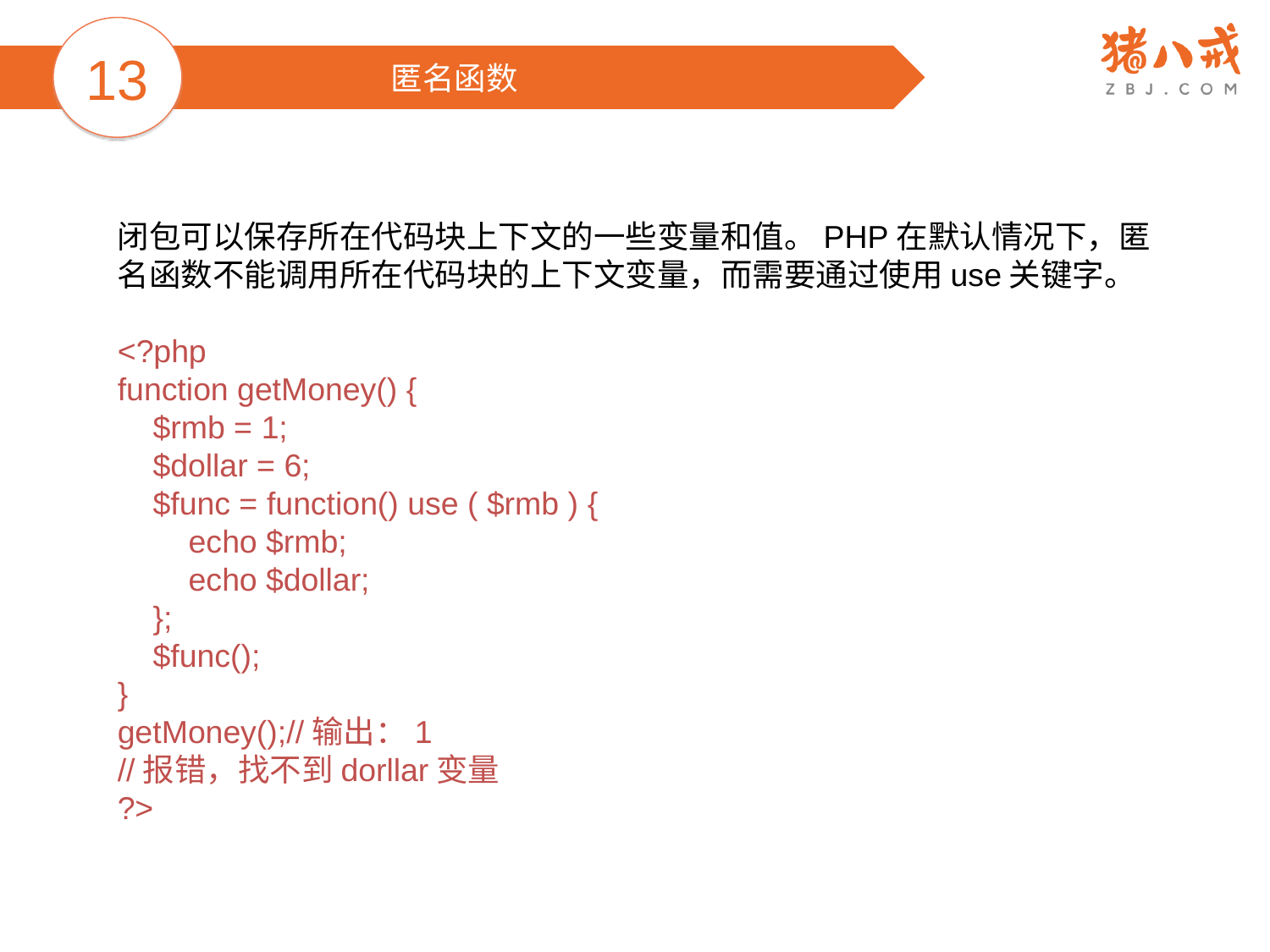

13
匿名函数

闭包可以保存所在代码块上下文的一些变量和值。PHP在默认情况下，匿名函数不能调用所在代码块的上下文变量，而需要通过使用use关键字。

<?php
function getMoney() {
    $rmb = 1;
    $dollar = 6;
    $func = function() use ( $rmb ) {
        echo $rmb;
        echo $dollar;
    };
    $func();
}
getMoney();//输出：1
//报错，找不到dorllar变量
?>